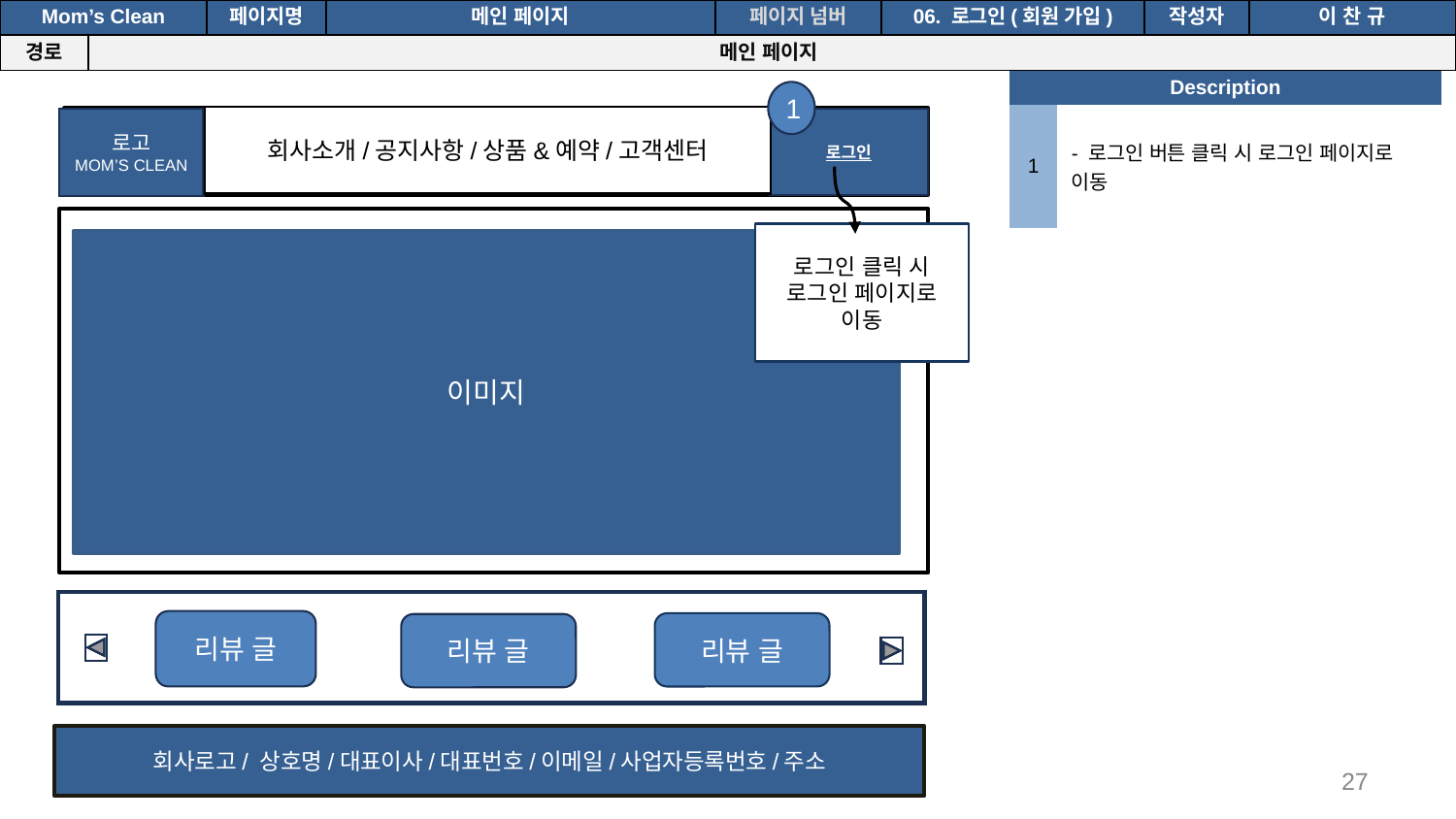

공간(오피스) 대여 시스템
| Mom’s Clean |  | 페이지명 | 메인 페이지 | 페이지 넘버 | 06. 로그인(회원 가입) | 작성자 | 이 찬 규 |
| --- | --- | --- | --- | --- | --- | --- | --- |
| 경로 | 메인 페이지 |  |  |  |  |  |  |
| Description |  |
| --- | --- |
| 1 | - 로그인 버튼 클릭 시 로그인 페이지로 이동 |
1
회사소개/공지사항/상품&예약/고객센터

로고
MOM’S CLEAN
로그인

로그인 클릭 시 로그인 페이지로 이동
이미지

리뷰 글
리뷰 글
리뷰 글

회사로고/ 상호명/대표이사/대표번호/이메일/사업자등록번호/주소
27